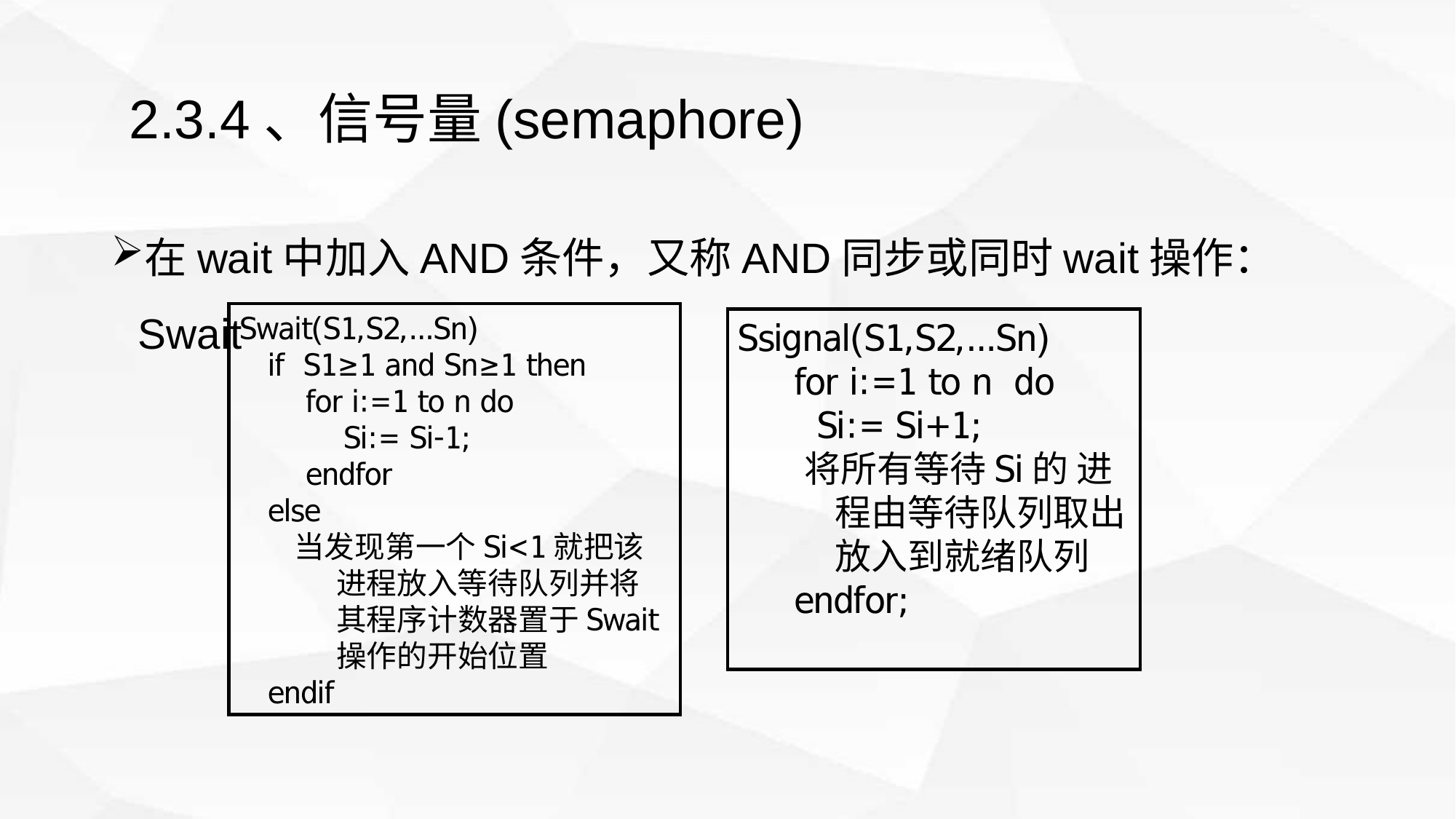

#
2.3.4、信号量(semaphore)
在wait中加入AND条件，又称AND同步或同时wait操作：Swait
Swait(S1,S2,…Sn)
   if  S1≥1 and Sn≥1 then
       for i:=1 to n do
           Si:= Si-1;
       endfor
   else
       当发现第一个Si<1就把该进程放入等待队列并将其程序计数器置于Swait操作的开始位置
   endif
Ssignal(S1,S2,…Sn)
     for i:=1 to n  do
       Si:= Si+1;
       将所有等待Si的 进程由等待队列取出放入到就绪队列
     endfor;